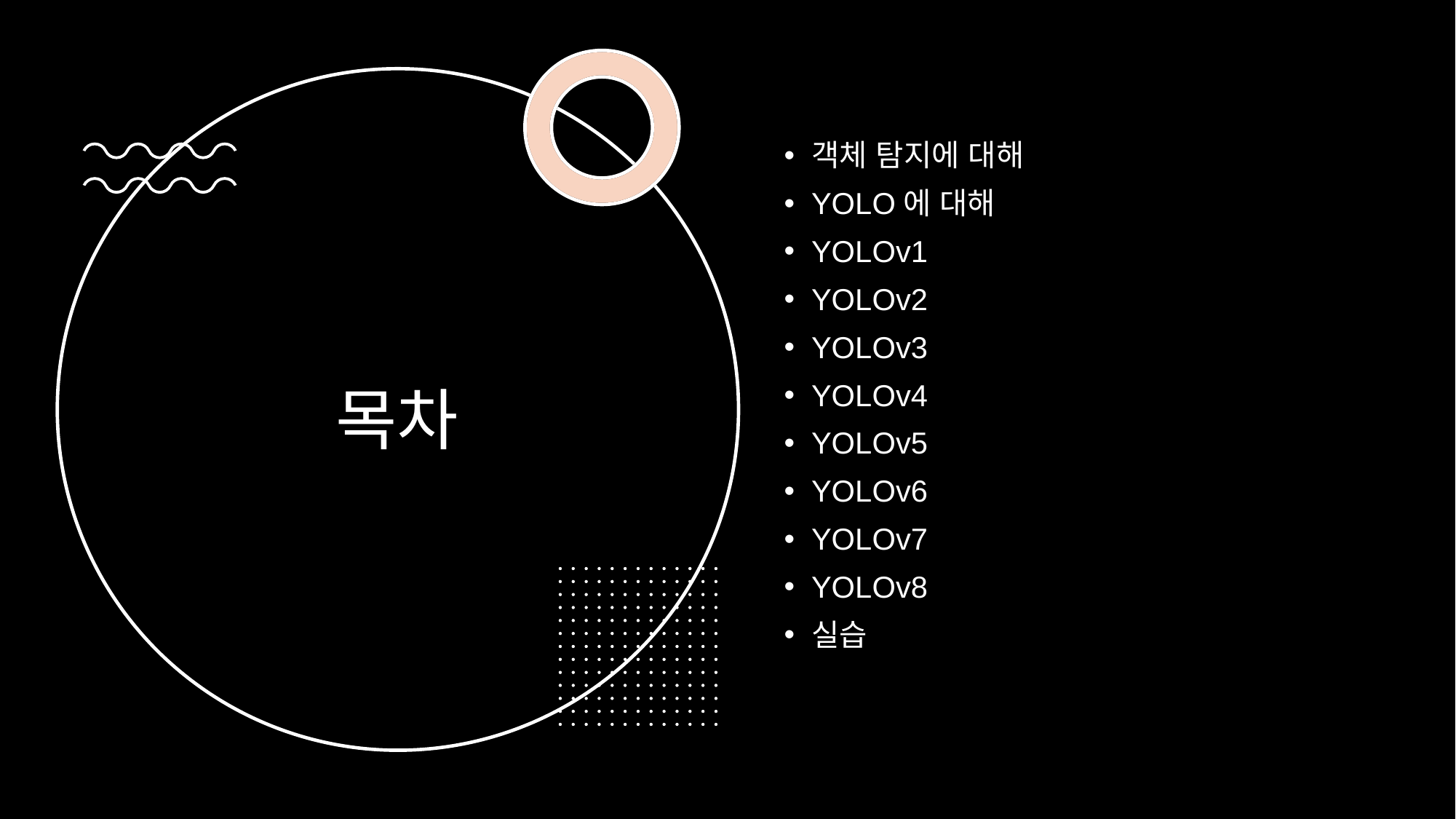

객체 탐지에 대해
YOLO에 대해
YOLOv1
YOLOv2
YOLOv3
YOLOv4
YOLOv5
YOLOv6
YOLOv7
YOLOv8
실습

# 목차